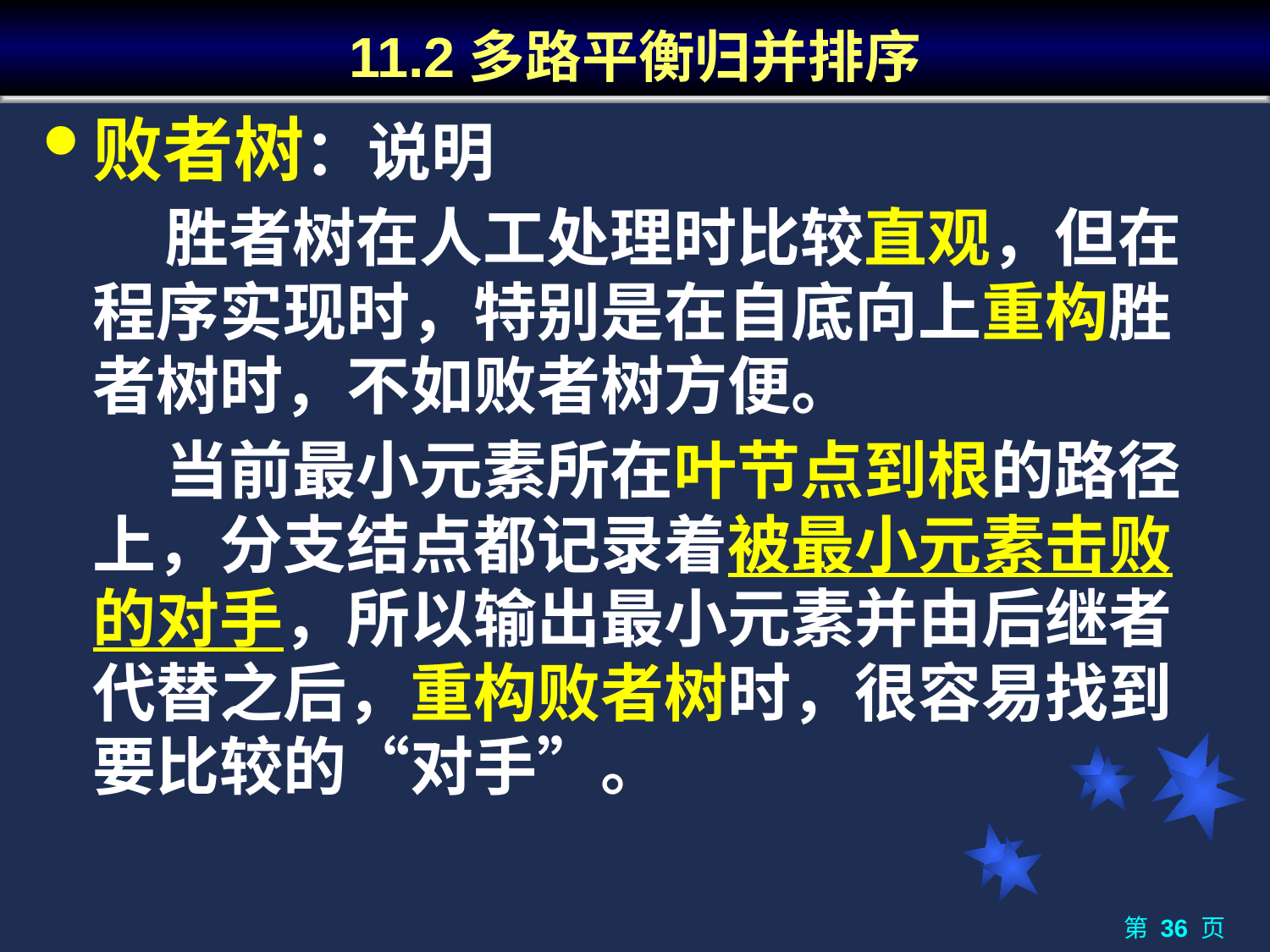

# 11.2多路平衡归并排序
败者树：说明
	    胜者树在人工处理时比较直观，但在程序实现时，特别是在自底向上重构胜者树时，不如败者树方便。
	    当前最小元素所在叶节点到根的路径上，分支结点都记录着被最小元素击败的对手，所以输出最小元素并由后继者代替之后，重构败者树时，很容易找到要比较的“对手”。
第 36 页